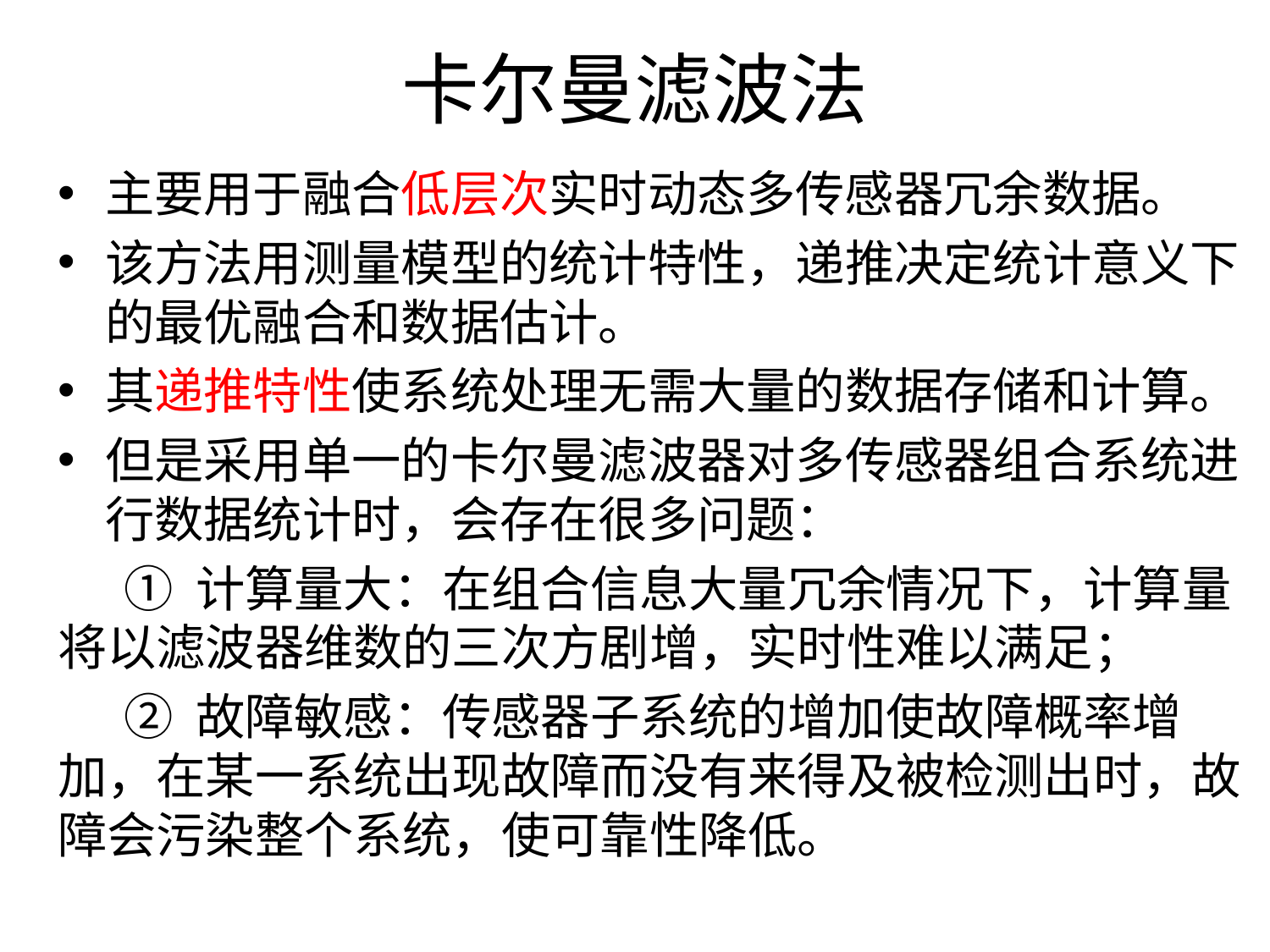

# 卡尔曼滤波法
主要用于融合低层次实时动态多传感器冗余数据。
该方法用测量模型的统计特性，递推决定统计意义下的最优融合和数据估计。
其递推特性使系统处理无需大量的数据存储和计算。
但是采用单一的卡尔曼滤波器对多传感器组合系统进行数据统计时，会存在很多问题：
      ① 计算量大：在组合信息大量冗余情况下，计算量将以滤波器维数的三次方剧增，实时性难以满足；
      ② 故障敏感：传感器子系统的增加使故障概率增加，在某一系统出现故障而没有来得及被检测出时，故障会污染整个系统，使可靠性降低。